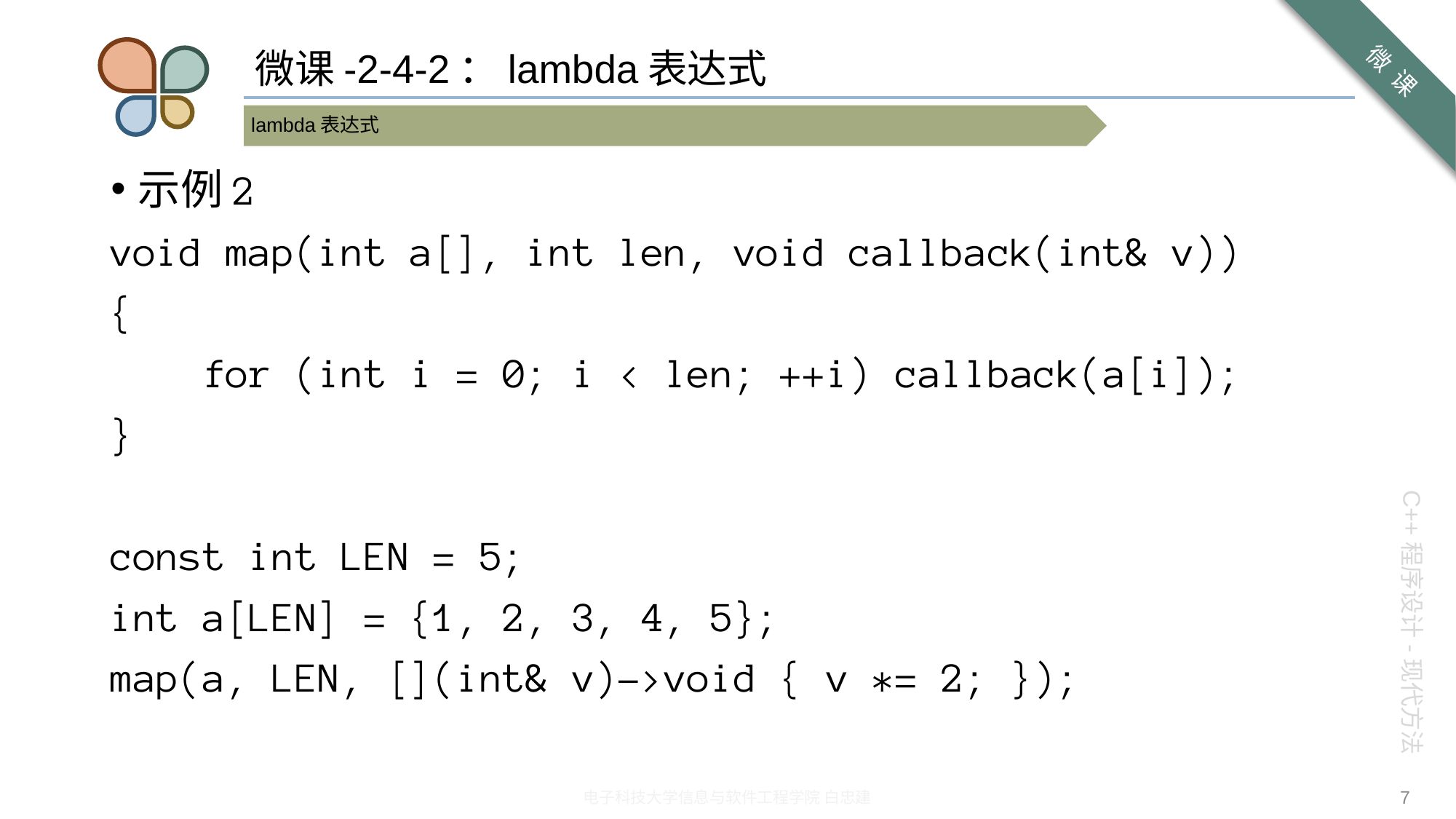

# 微课-2-4-2：lambda表达式
lambda表达式
示例2
void map(int a[], int len, void callback(int& v))
{
    for (int i = 0; i < len; ++i) callback(a[i]);
}

const int LEN = 5;
int a[LEN] = {1, 2, 3, 4, 5};
map(a, LEN, [](int& v)->void { v *= 2; });

7